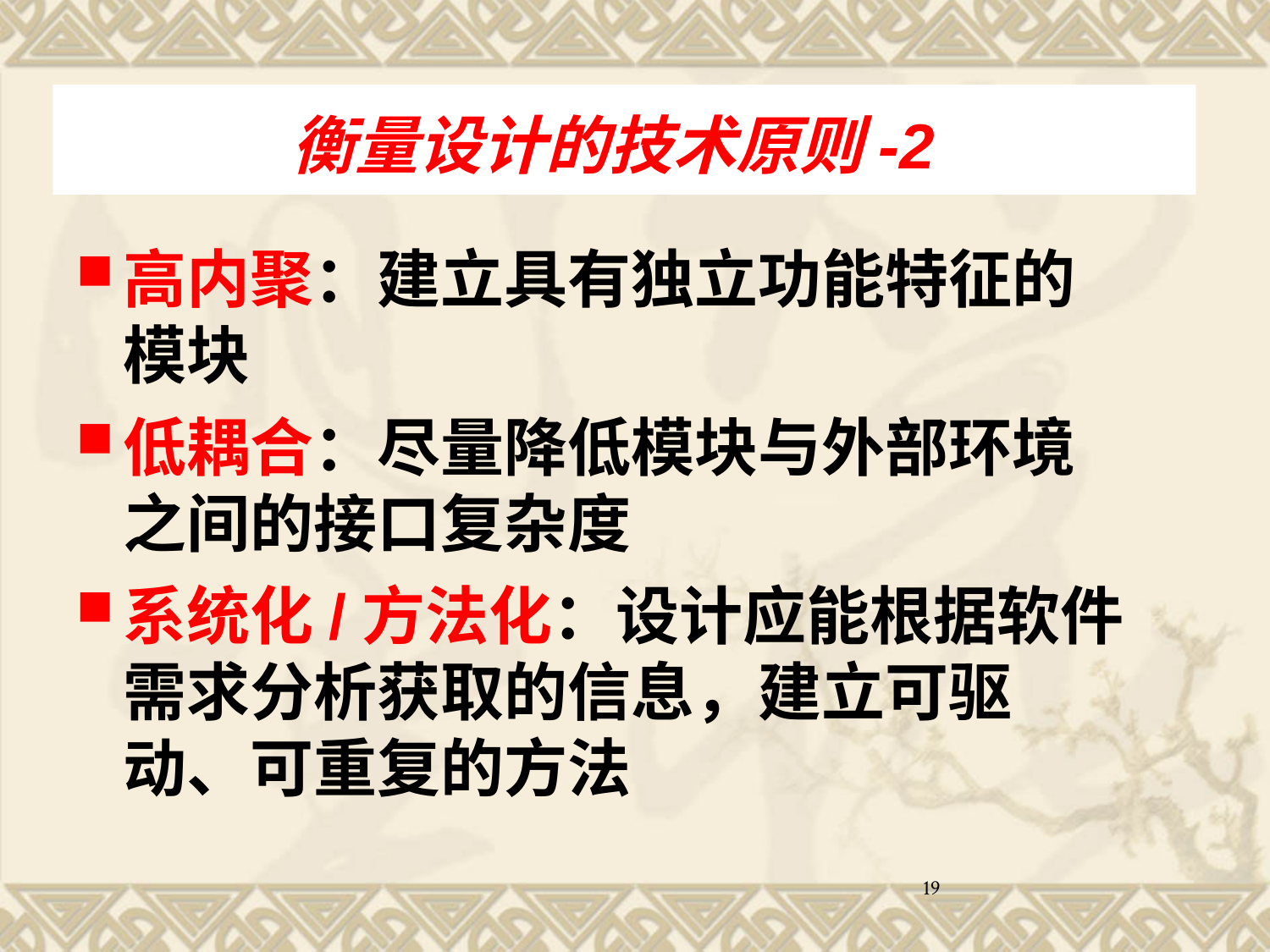

衡量设计的技术原则-2
高内聚：建立具有独立功能特征的模块
低耦合：尽量降低模块与外部环境之间的接口复杂度
系统化/方法化：设计应能根据软件需求分析获取的信息，建立可驱动、可重复的方法
19